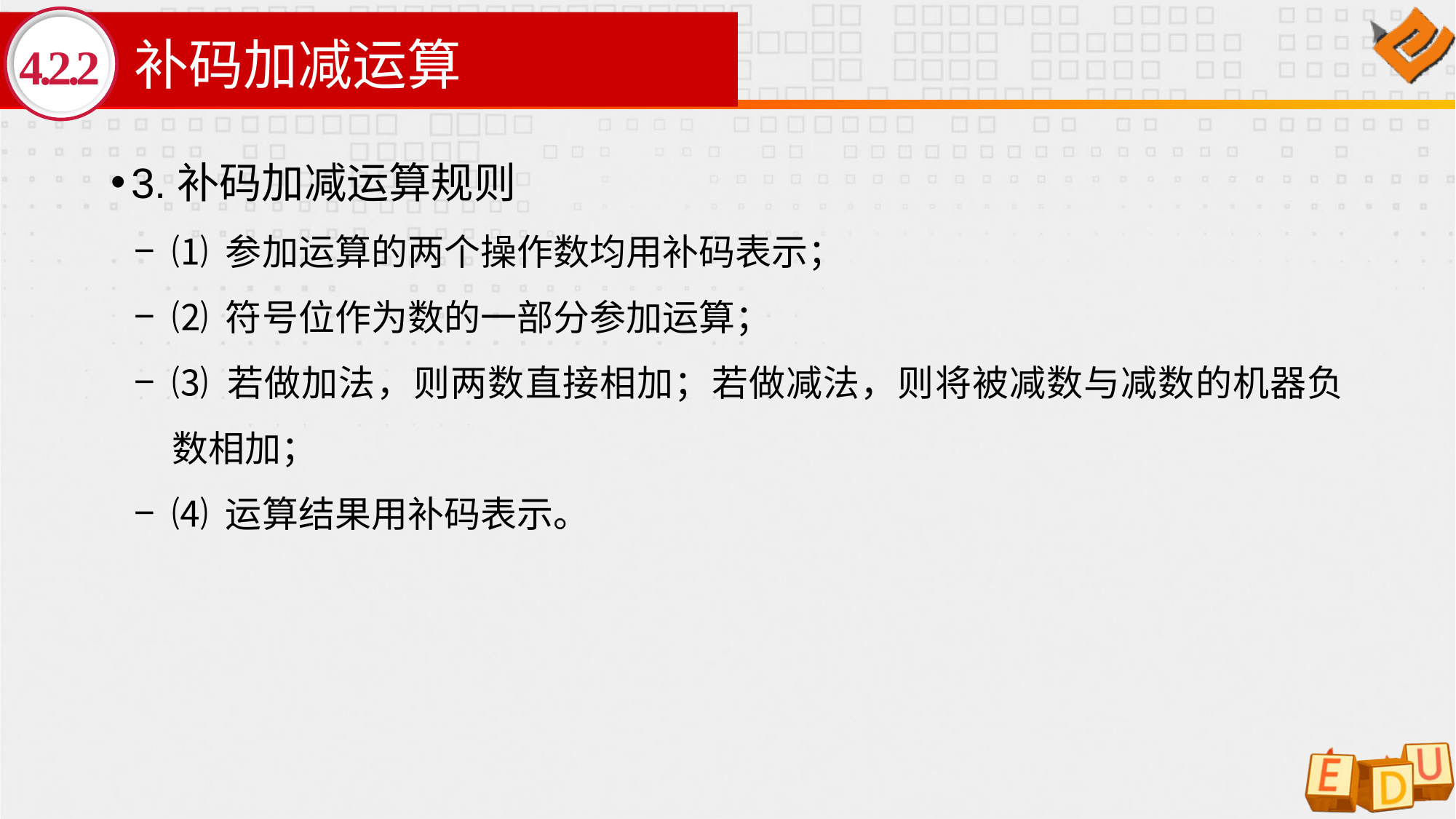

# 补码加减运算
4.2.2
3.补码加减运算规则
⑴ 参加运算的两个操作数均用补码表示；
⑵ 符号位作为数的一部分参加运算；
⑶ 若做加法，则两数直接相加；若做减法，则将被减数与减数的机器负数相加；
⑷ 运算结果用补码表示。